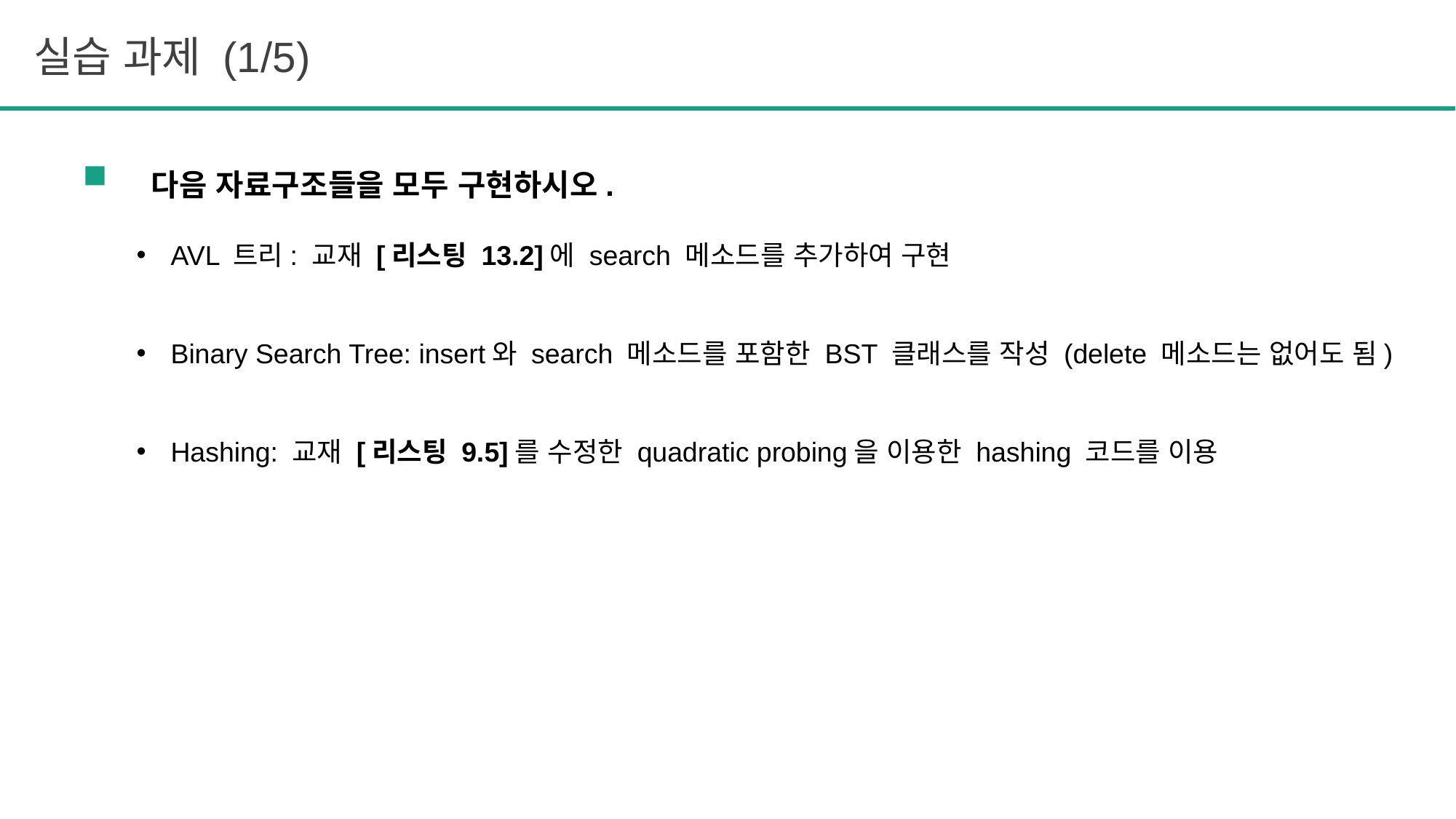

실습 과제 (1/5)
다음 자료구조들을 모두 구현하시오.

AVL 트리: 교재 [리스팅 13.2]에 search 메소드를 추가하여 구현

Binary Search Tree: insert와 search 메소드를 포함한 BST 클래스를 작성 (delete 메소드는 없어도 됨)

Hashing: 교재 [리스팅 9.5]를 수정한 quadratic probing을 이용한 hashing 코드를 이용